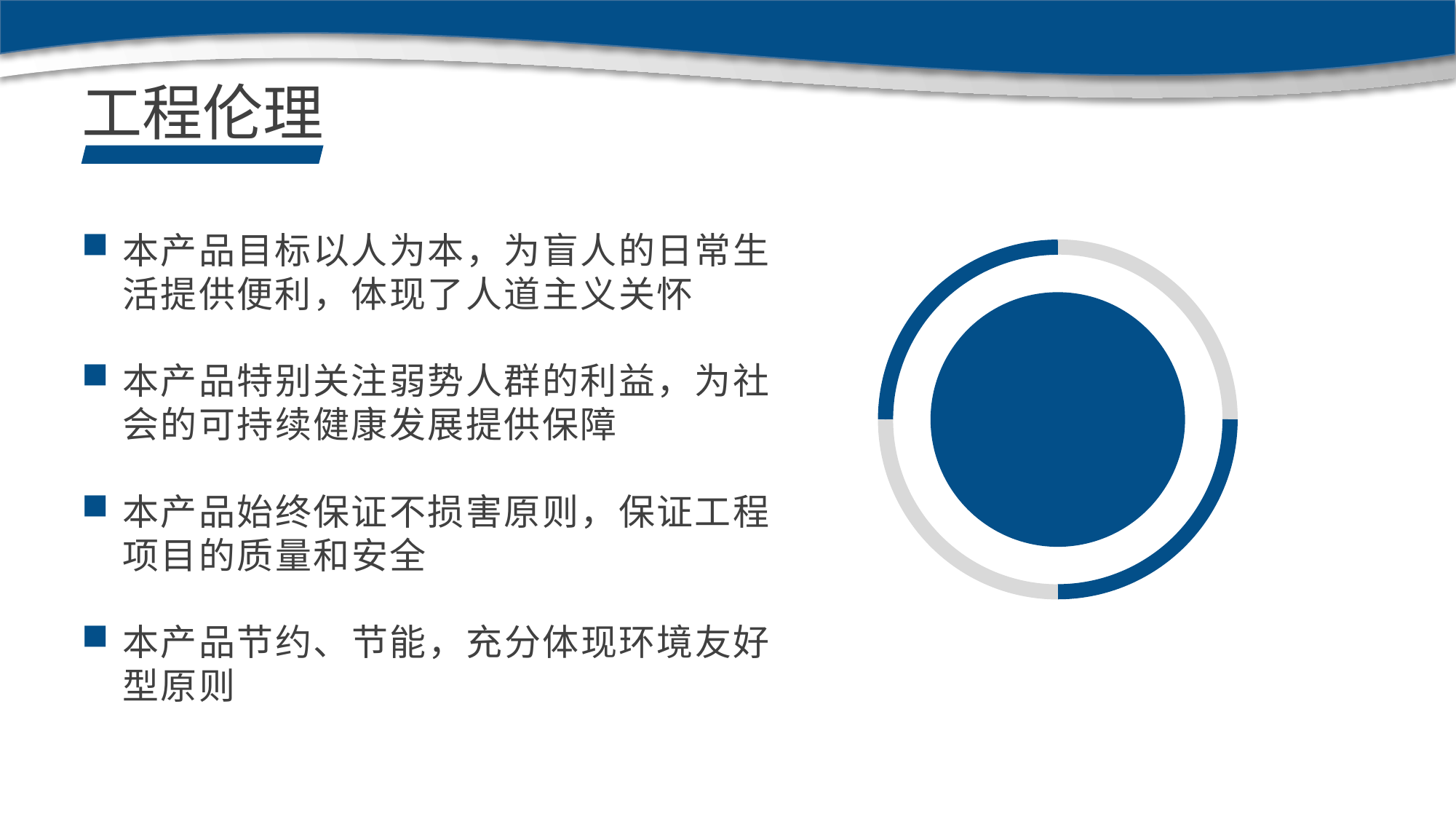

工程伦理

本产品目标以人为本，为盲人的日常生活提供便利，体现了人道主义关怀

本产品特别关注弱势人群的利益，为社会的可持续健康发展提供保障
本产品始终保证不损害原则，保证工程项目的质量和安全
本产品节约、节能，充分体现环境友好型原则